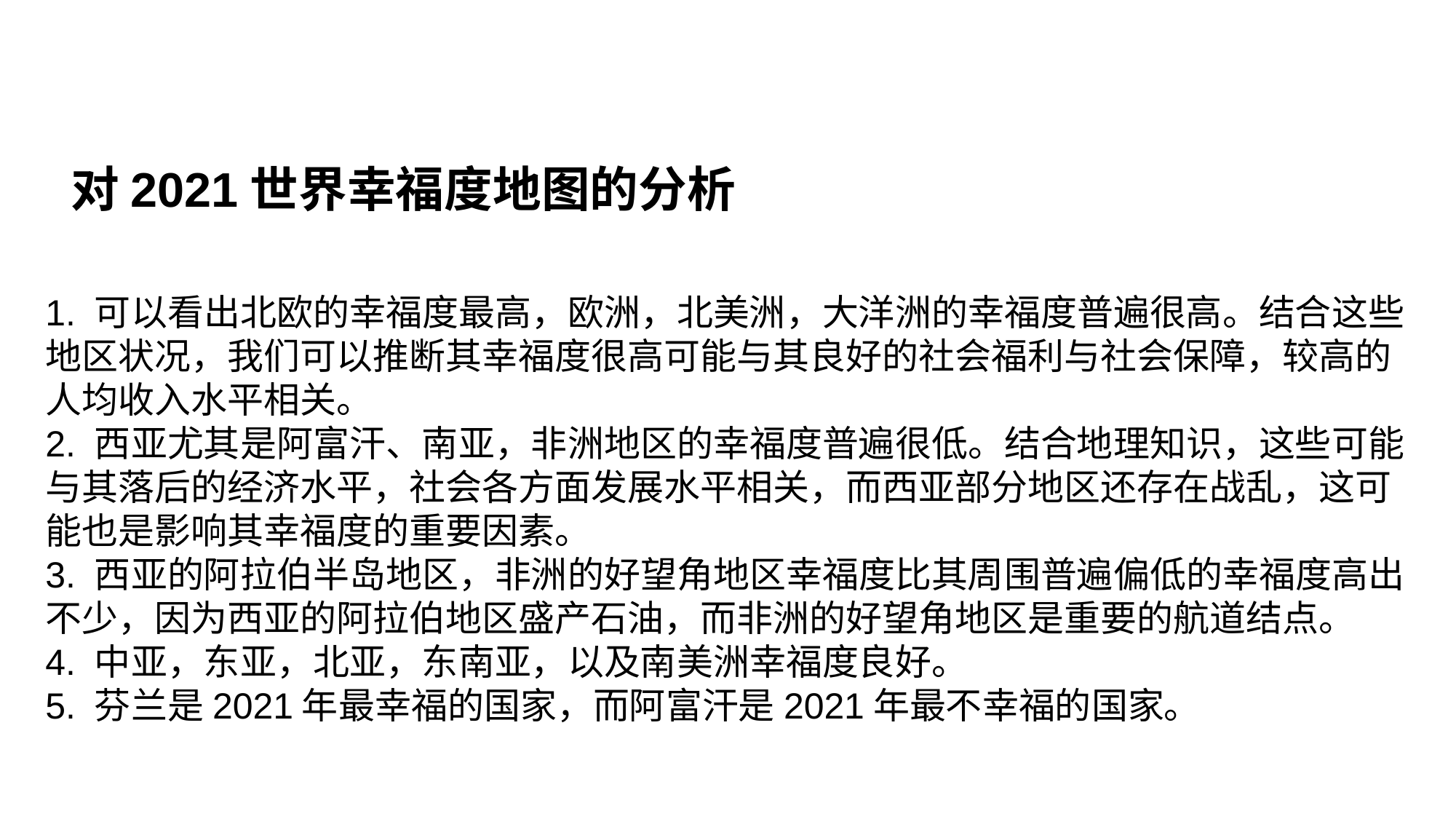

对2021世界幸福度地图的分析
1. 可以看出北欧的幸福度最高，欧洲，北美洲，大洋洲的幸福度普遍很高。结合这些地区状况，我们可以推断其幸福度很高可能与其良好的社会福利与社会保障，较高的人均收入水平相关。
2. 西亚尤其是阿富汗、南亚，非洲地区的幸福度普遍很低。结合地理知识，这些可能与其落后的经济水平，社会各方面发展水平相关，而西亚部分地区还存在战乱，这可能也是影响其幸福度的重要因素。
3. 西亚的阿拉伯半岛地区，非洲的好望角地区幸福度比其周围普遍偏低的幸福度高出不少，因为西亚的阿拉伯地区盛产石油，而非洲的好望角地区是重要的航道结点。
4. 中亚，东亚，北亚，东南亚，以及南美洲幸福度良好。
5. 芬兰是2021年最幸福的国家，而阿富汗是2021年最不幸福的国家。